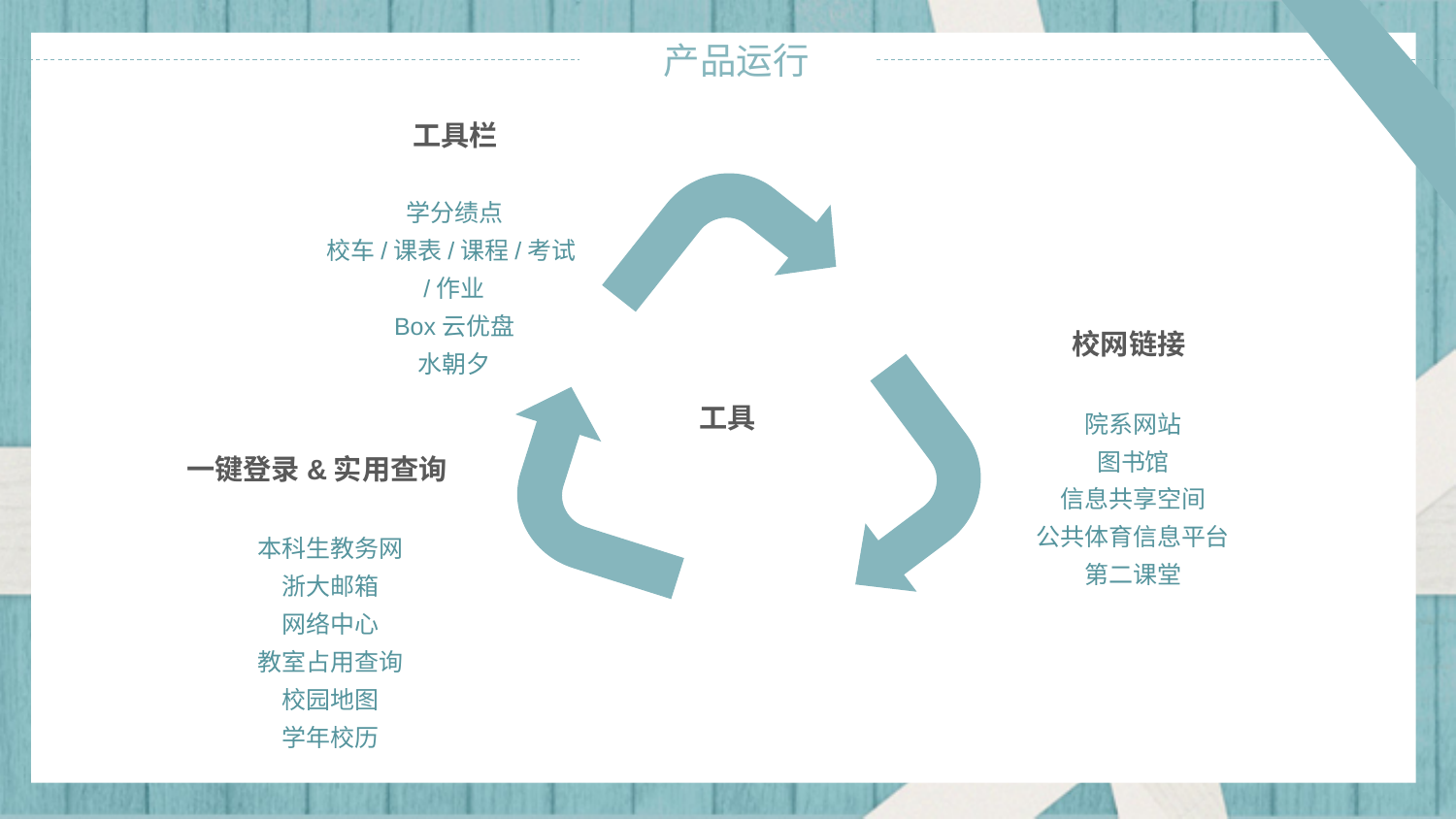

工具栏
学分绩点
校车/课表/课程/考试/作业
Box云优盘
水朝夕

校网链接
院系网站
图书馆
信息共享空间
公共体育信息平台
第二课堂

工具
一键登录&实用查询
本科生教务网
浙大邮箱
网络中心
教室占用查询
校园地图
学年校历